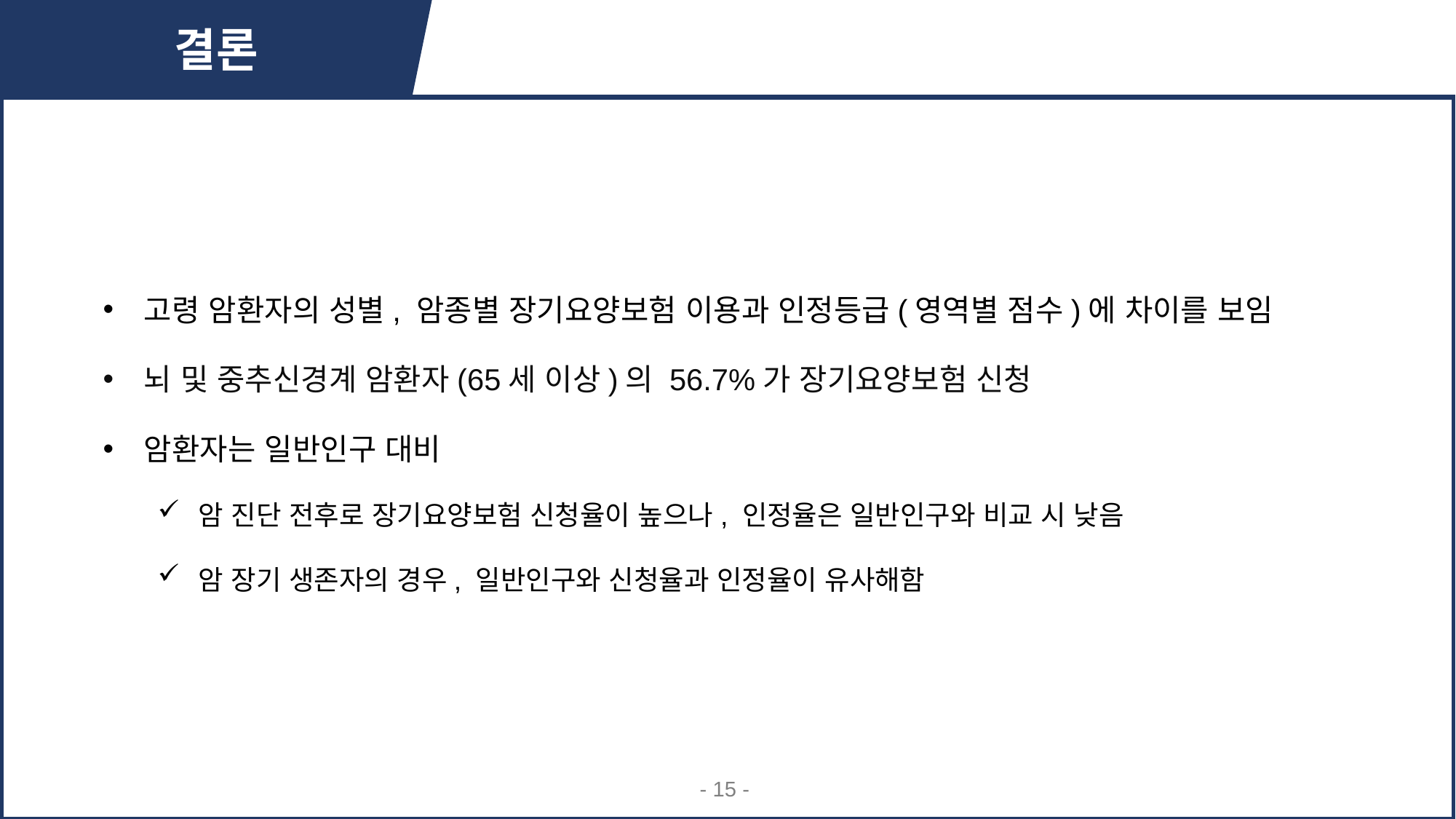

결론

고령 암환자의 성별, 암종별 장기요양보험 이용과 인정등급(영역별 점수)에 차이를 보임
뇌 및 중추신경계 암환자(65세 이상)의 56.7%가 장기요양보험 신청
암환자는 일반인구 대비
암 진단 전후로 장기요양보험 신청율이 높으나, 인정율은 일반인구와 비교 시 낮음
암 장기 생존자의 경우, 일반인구와 신청율과 인정율이 유사해함
- 15 -